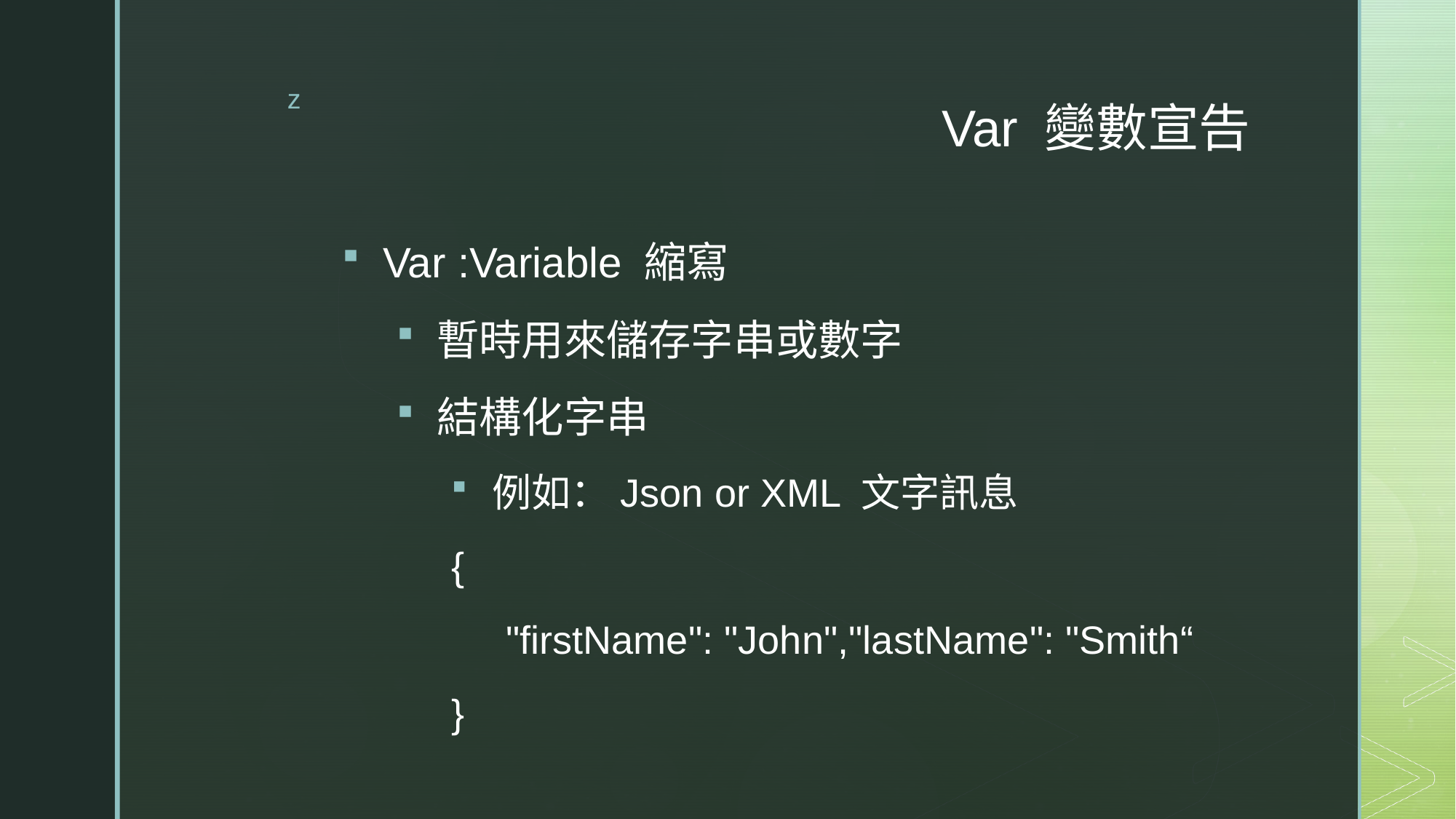

# Var 變數宣告
Var :Variable 縮寫
暫時用來儲存字串或數字
結構化字串
例如：Json or XML 文字訊息
{
     "firstName": "John","lastName": "Smith“
}